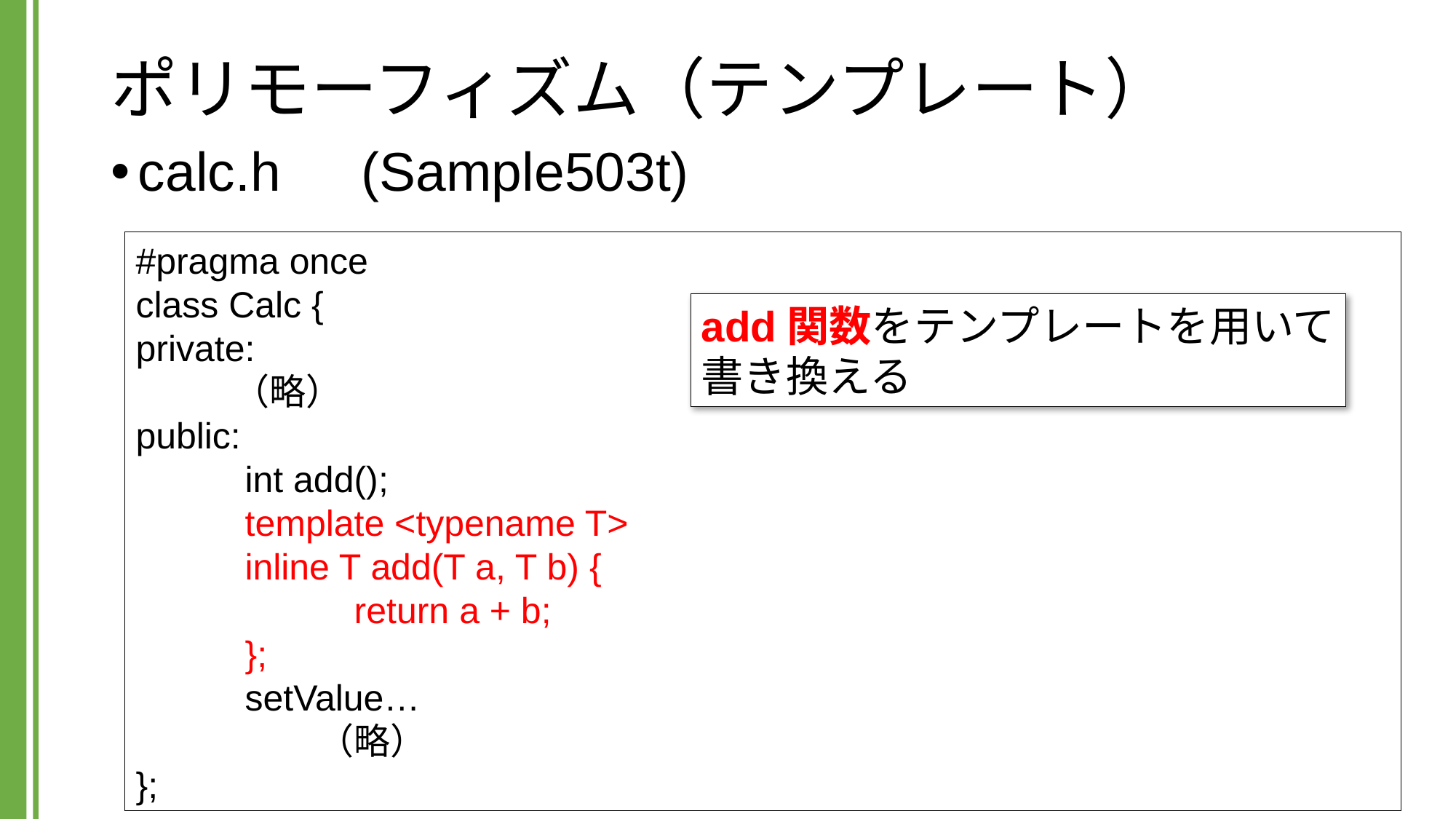

# ポリモーフィズム（テンプレート）
calc.h　(Sample503t)

#pragma once
class Calc {
private:
　　   （略）
public:
	int add();
	template <typename T>
	inline T add(T a, T b) {
		return a + b;
	};
	setValue…
	　　（略）
};
add関数をテンプレートを用いて
書き換える